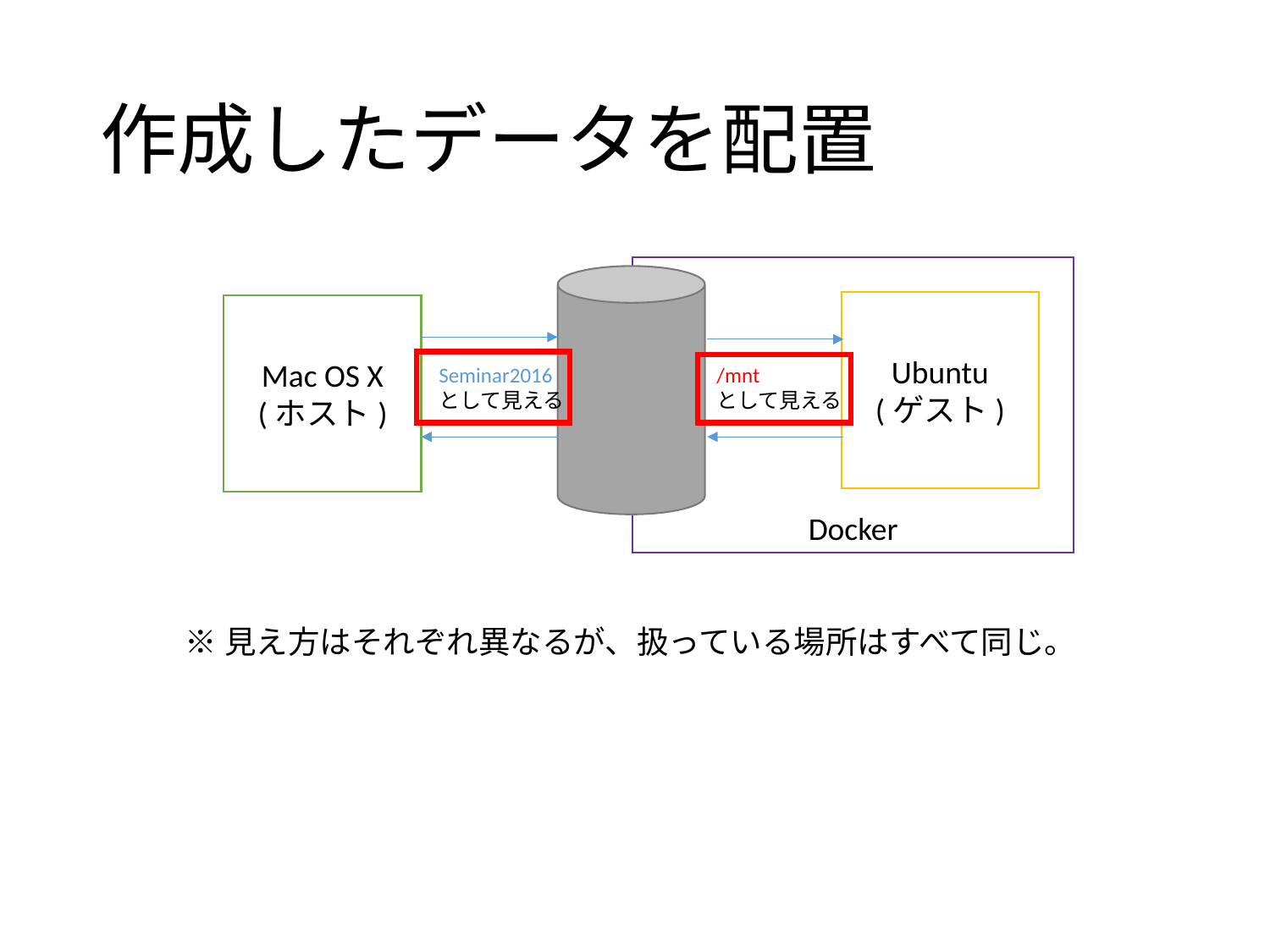

# 作成したデータを配置
Docker

Ubuntu
(ゲスト)
Mac OS X
(ホスト)
Seminar2016
として見える
/mnt
として見える

※見え方はそれぞれ異なるが、扱っている場所はすべて同じ。